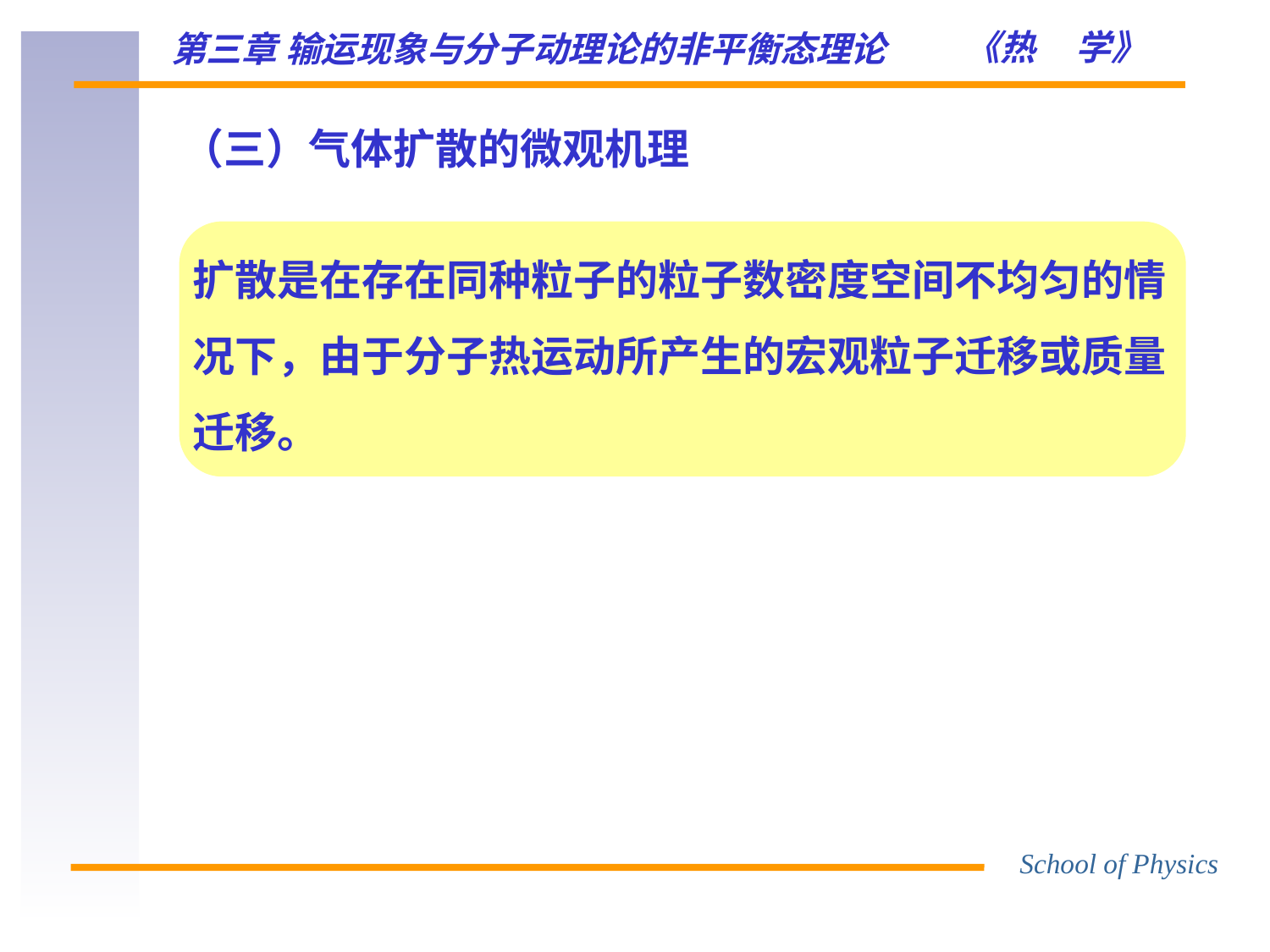

（三）气体扩散的微观机理

扩散是在存在同种粒子的粒子数密度空间不均匀的情况下，由于分子热运动所产生的宏观粒子迁移或质量迁移。